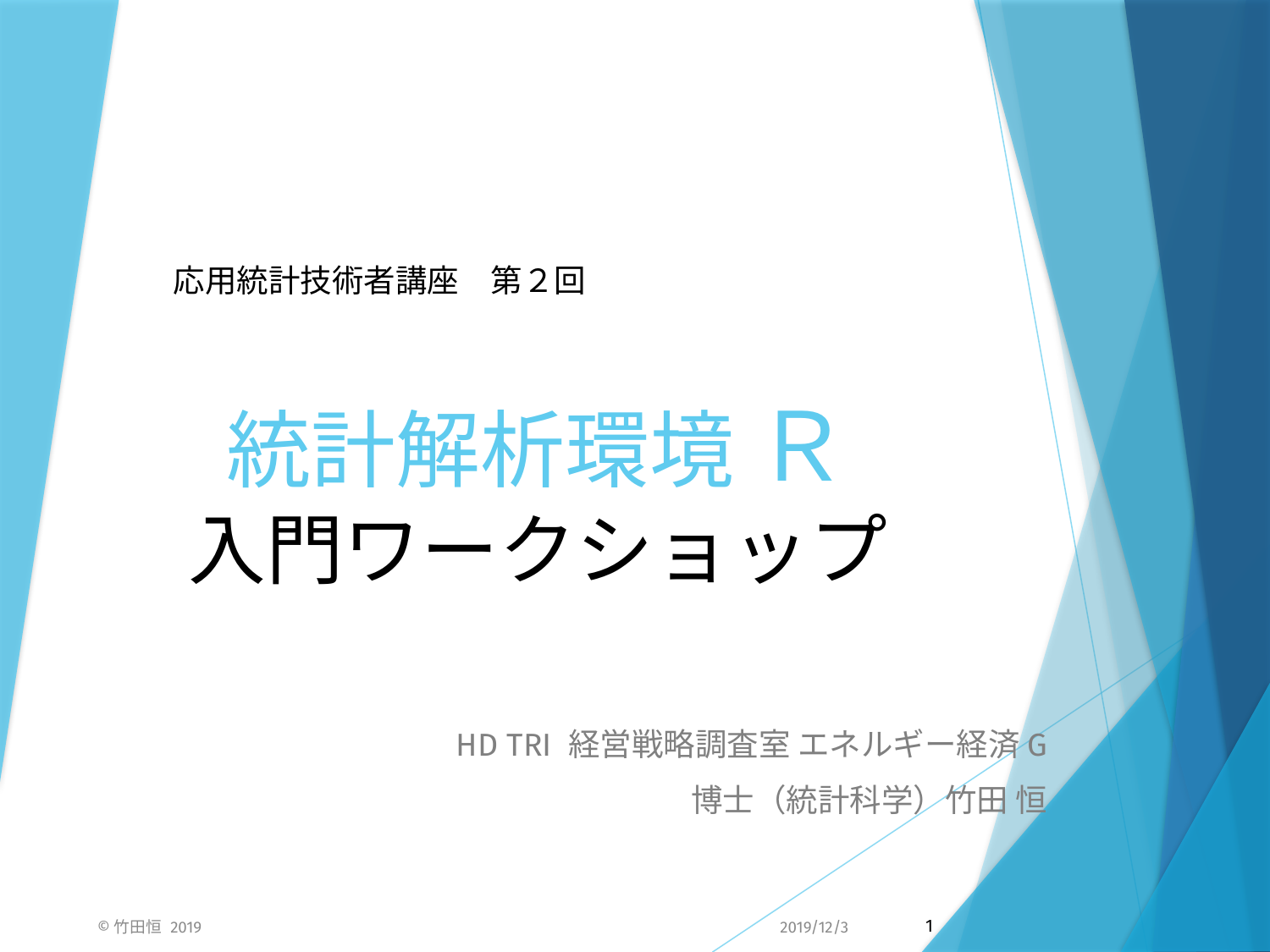

応用統計技術者講座　第２回
# 統計解析環境 Ｒ 入門ワークショップ
HD TRI 経営戦略調査室 エネルギー経済G
博士（統計科学）竹田 恒
1
2019/12/3
©竹田恒 2019